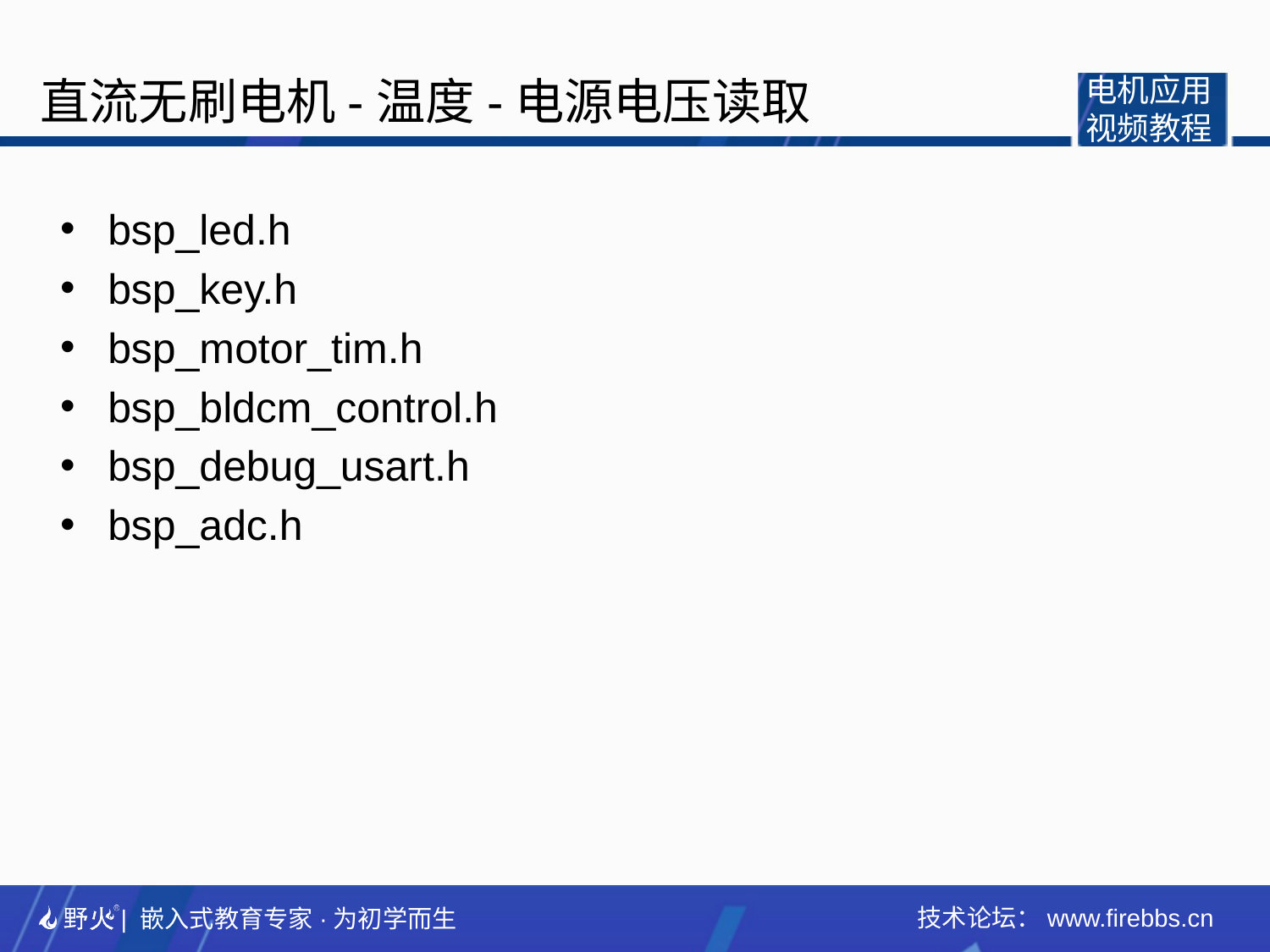

直流无刷电机-温度-电源电压读取
电机应用
视频教程
bsp_led.h
bsp_key.h
bsp_motor_tim.h
bsp_bldcm_control.h
bsp_debug_usart.h
bsp_adc.h